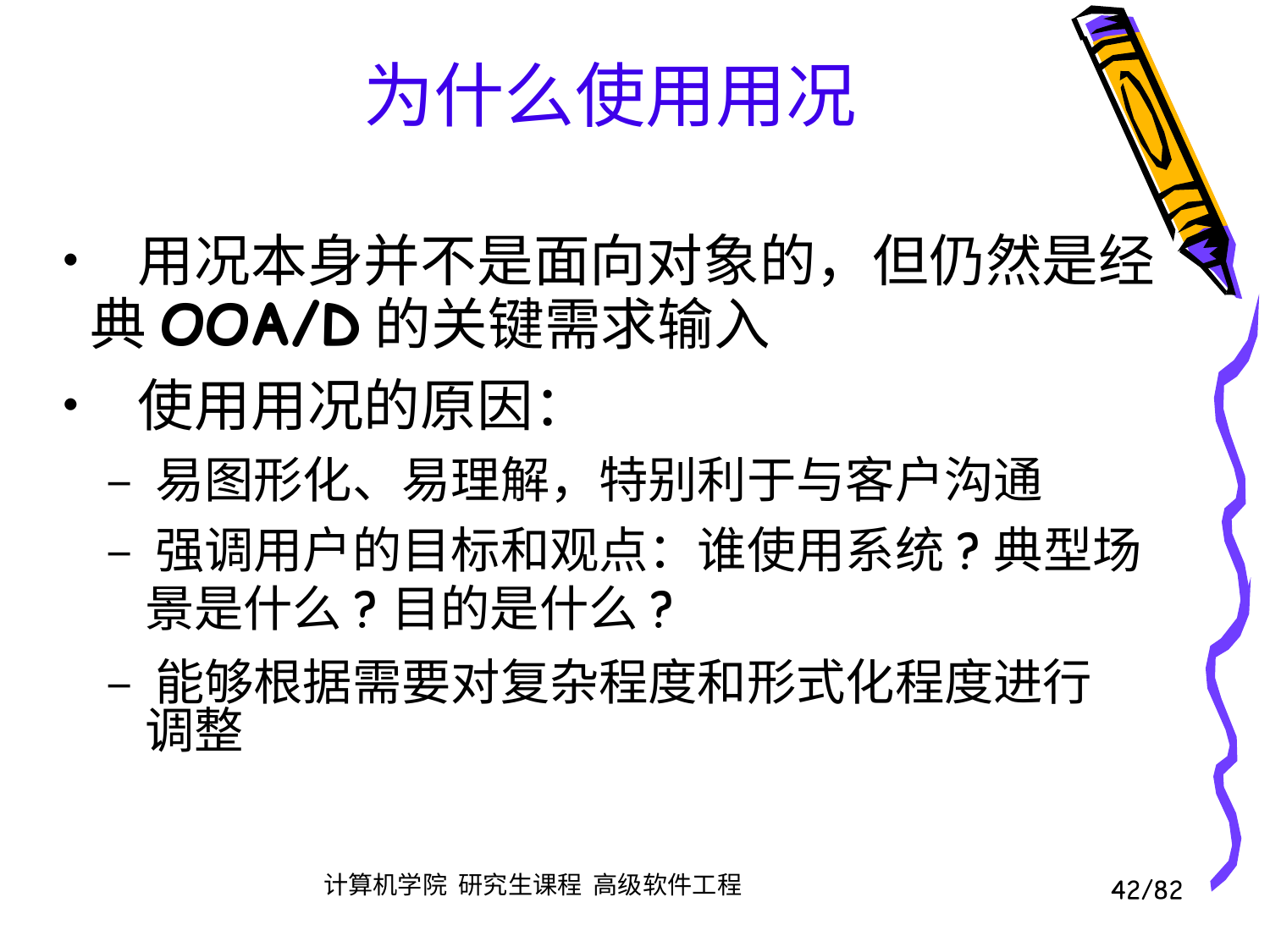

为什么使用用况

•  用况本身并不是面向对象的，但仍然是经
	典OOA/D的关键需求输入
•  使用用况的原因：
		– 易图形化、易理解，特别利于与客户沟通
		– 强调用户的目标和观点：谁使用系统?典型场
			景是什么?目的是什么?
		– 能够根据需要对复杂程度和形式化程度进行
			调整

42/82
计算机学院  研究生课程  高级软件工程